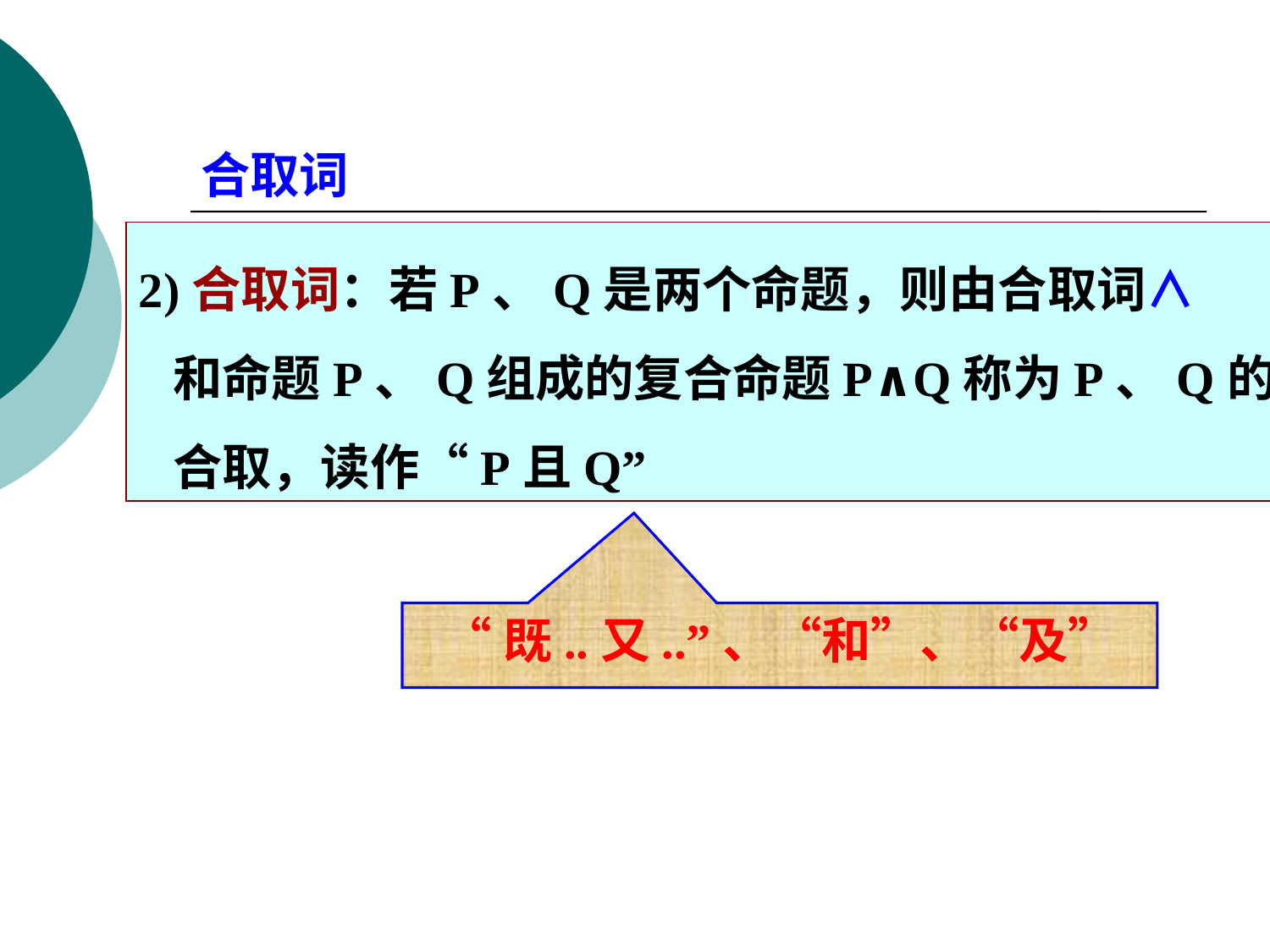

合取词
2)合取词：若P、Q是两个命题，则由合取词∧
  和命题P、Q组成的复合命题P∧Q称为P、Q的
  合取，读作“P且Q”
“既..又..”、“和”、“及”